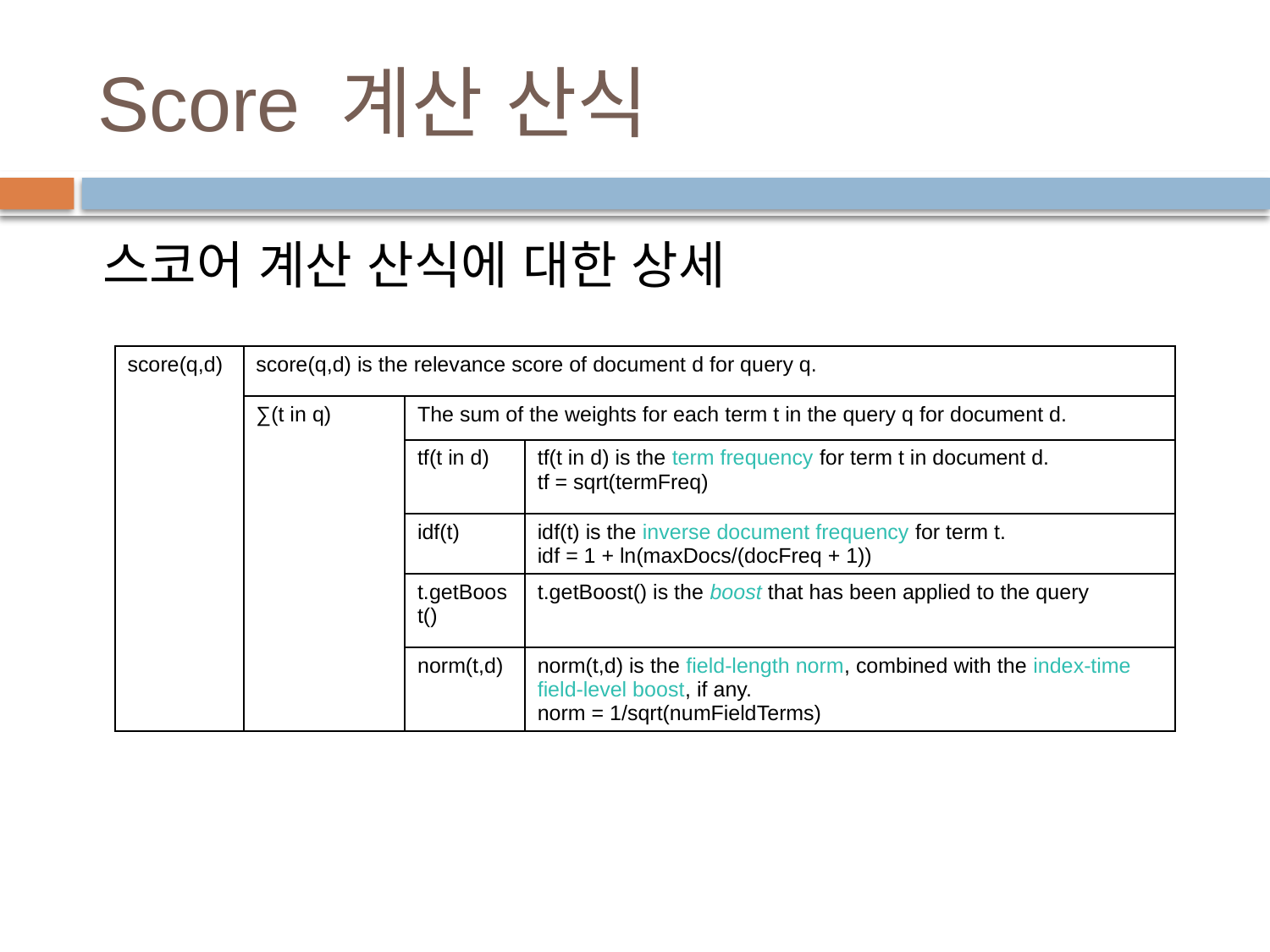

# Score 계산 산식
 스코어 계산 산식에 대한 상세
| score(q,d) | score(q,d) is the relevance score of document d for query q. |  |  |
| --- | --- | --- | --- |
|  | ∑(t in q) | The sum of the weights for each term t in the query q for document d. |  |
|  |  | tf(t in d) | tf(t in d) is the term frequency for term t in document d. tf = sqrt(termFreq) |
|  |  | idf(t) | idf(t) is the inverse document frequency for term t. idf = 1 + ln(maxDocs/(docFreq + 1)) |
|  |  | t.getBoost() | t.getBoost() is the boost that has been applied to the query |
|  |  | norm(t,d) | norm(t,d) is the field-length norm, combined with the index-time field-level boost, if any. norm = 1/sqrt(numFieldTerms) |